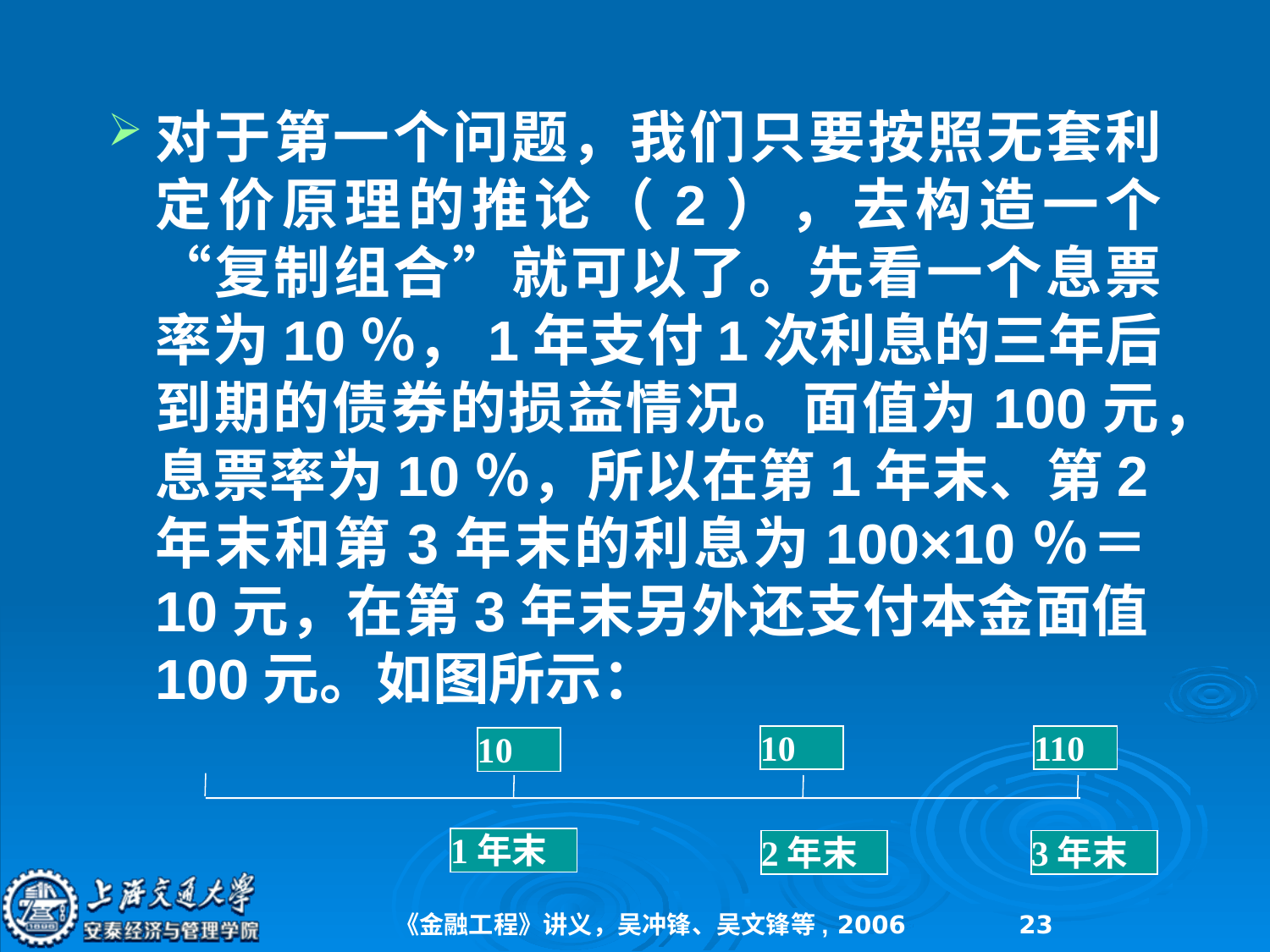

对于第一个问题，我们只要按照无套利定价原理的推论（2），去构造一个“复制组合”就可以了。先看一个息票率为10％，1年支付1次利息的三年后到期的债券的损益情况。面值为100元，息票率为10％，所以在第1年末、第2年末和第3年末的利息为100×10％＝10元，在第3年末另外还支付本金面值100元。如图所示：

10
110
10

1年末
2年末
3年末